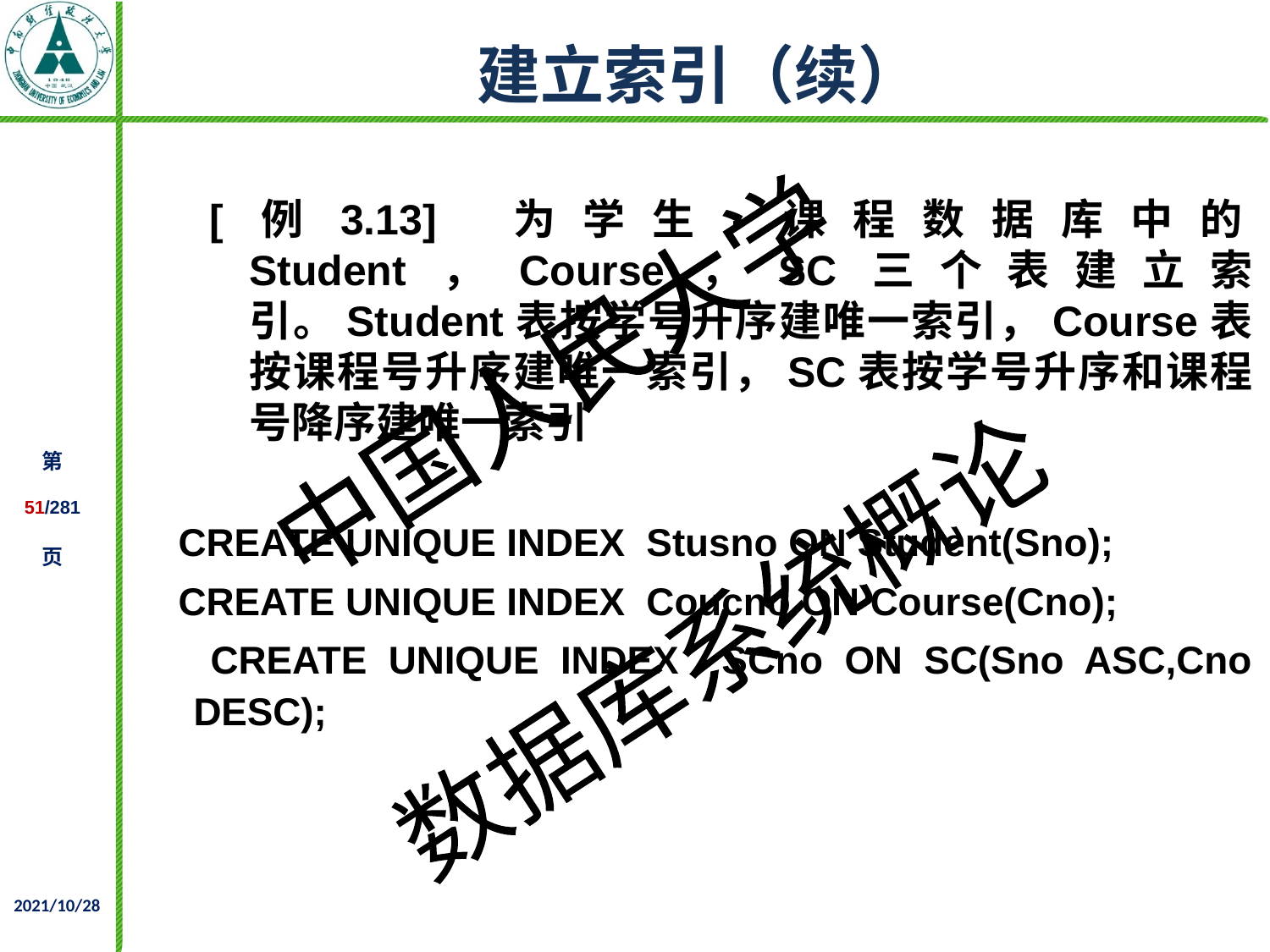

# 建立索引（续）
[例3.13] 为学生-课程数据库中的Student，Course，SC三个表建立索引。Student表按学号升序建唯一索引，Course表按课程号升序建唯一索引，SC表按学号升序和课程号降序建唯一索引

   CREATE UNIQUE INDEX  Stusno ON Student(Sno);
   CREATE UNIQUE INDEX  Coucno ON Course(Cno);
   CREATE UNIQUE INDEX  SCno ON SC(Sno ASC,Cno DESC);

2021/10/28